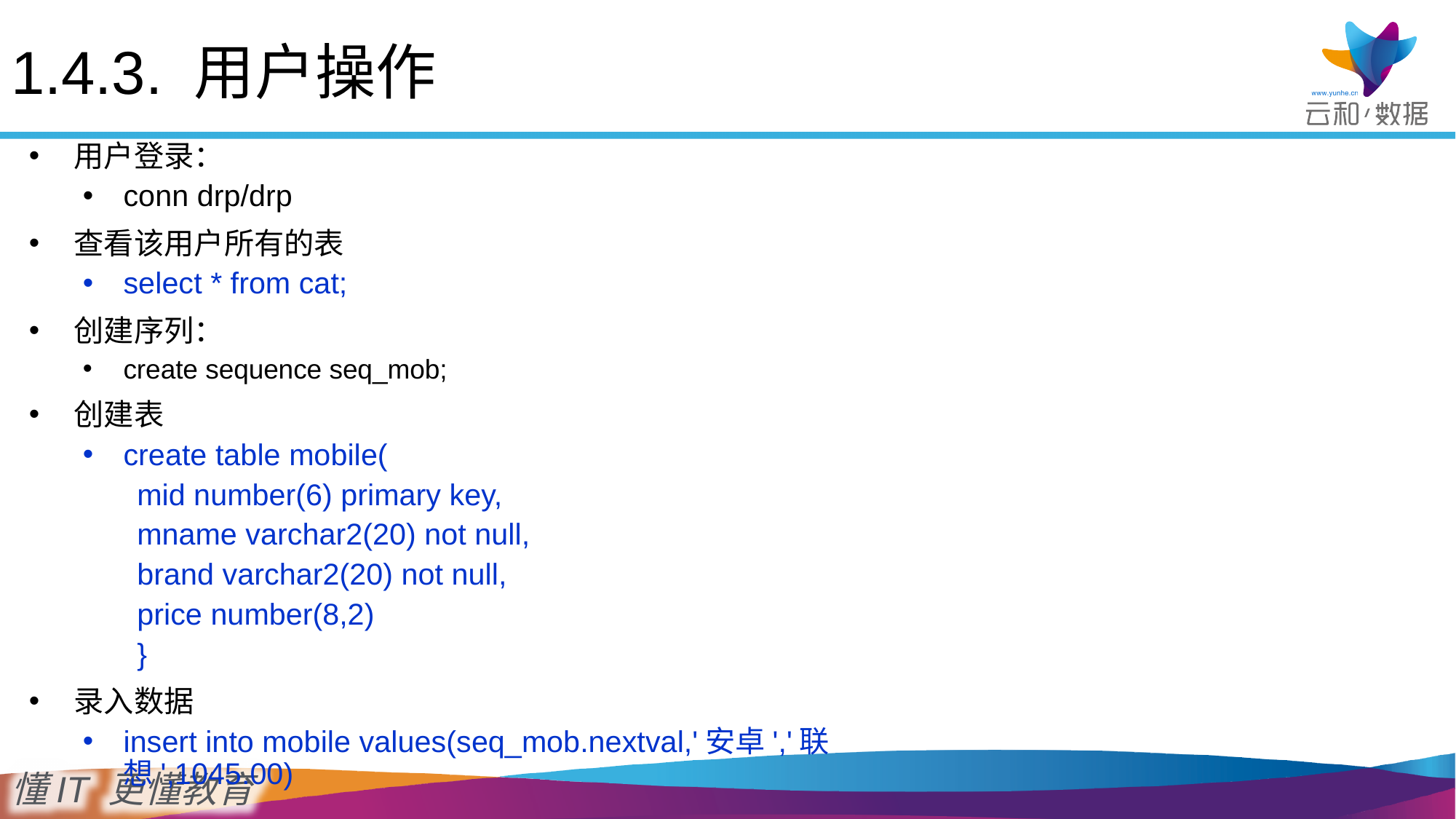

1.4.3. 用户操作

用户登录：
conn drp/drp
查看该用户所有的表
select * from cat;
创建序列：
create sequence seq_mob;
创建表
create table mobile(
mid number(6) primary key,
mname varchar2(20) not null,
brand varchar2(20) not null,
price number(8,2)
}
录入数据
insert into mobile values(seq_mob.nextval,'安卓','联想',1045.00)